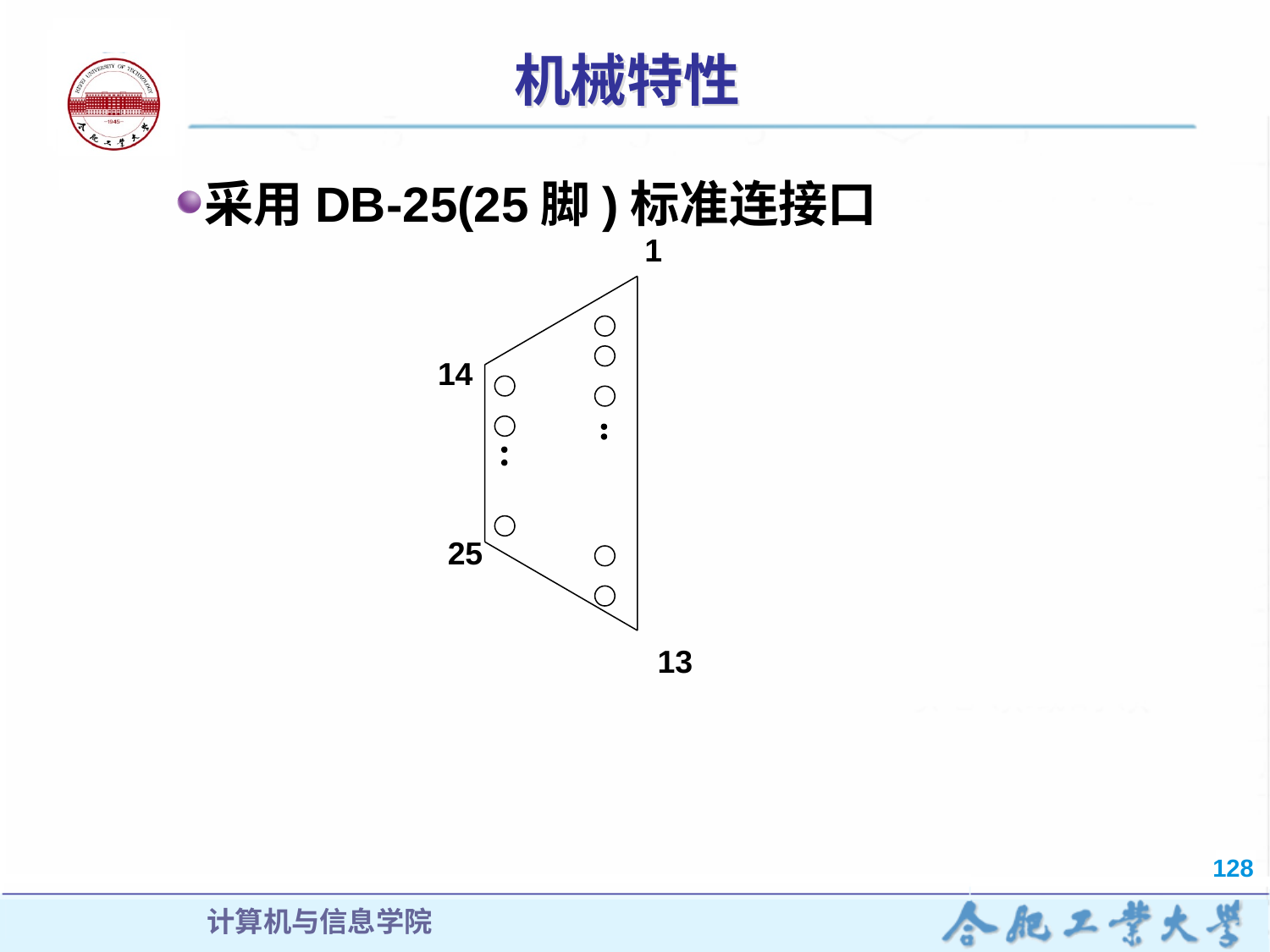

# 机械特性
采用DB-25(25脚)标准连接口
1

14

25

13